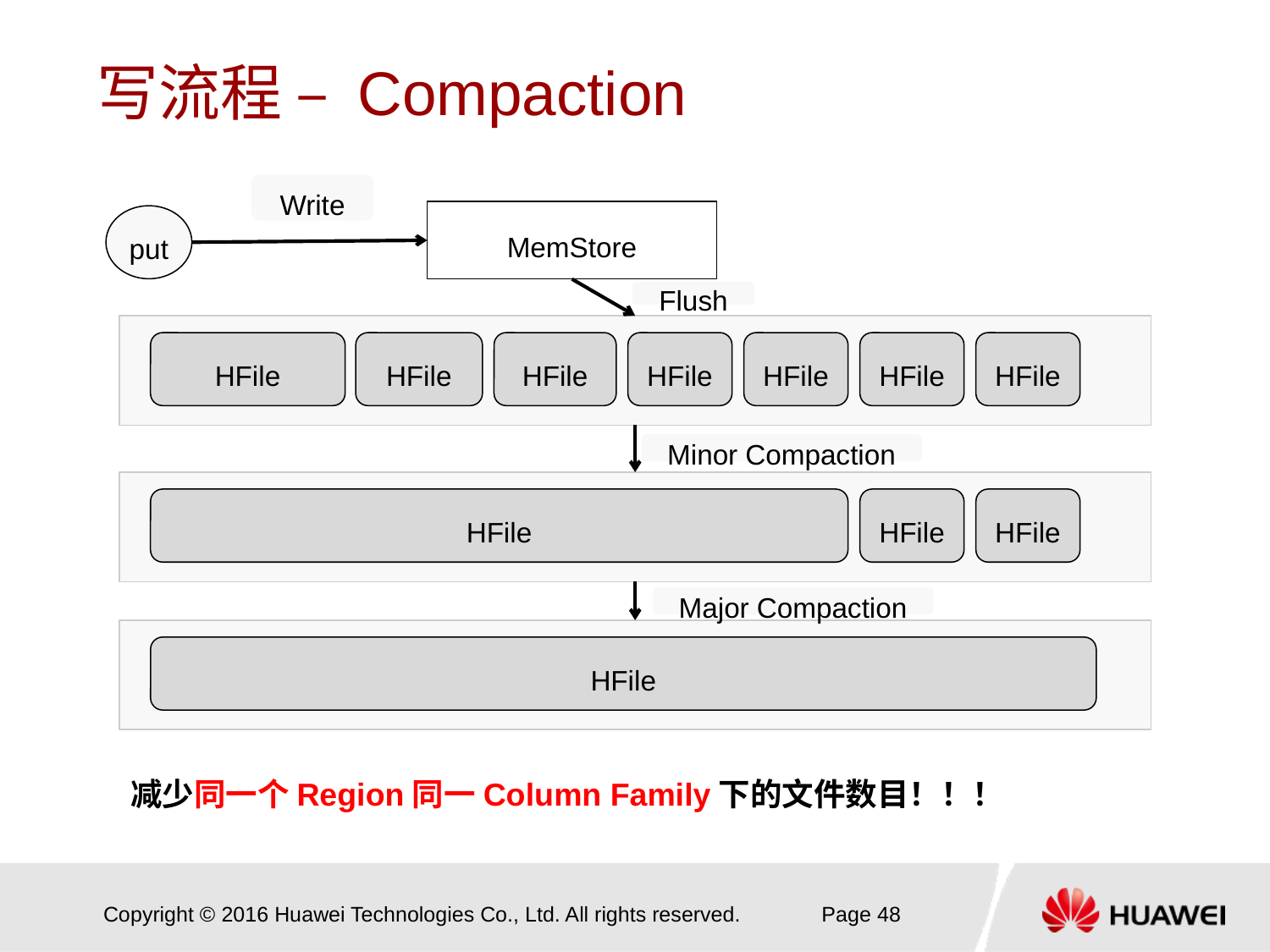

# 写流程 – Compaction
Write
MemStore
put
Flush

HFile
HFile
HFile
HFile
HFile
HFile
HFile
Minor Compaction

HFile
HFile
HFile
Major Compaction

HFile

减少同一个Region同一Column Family下的文件数目！！！